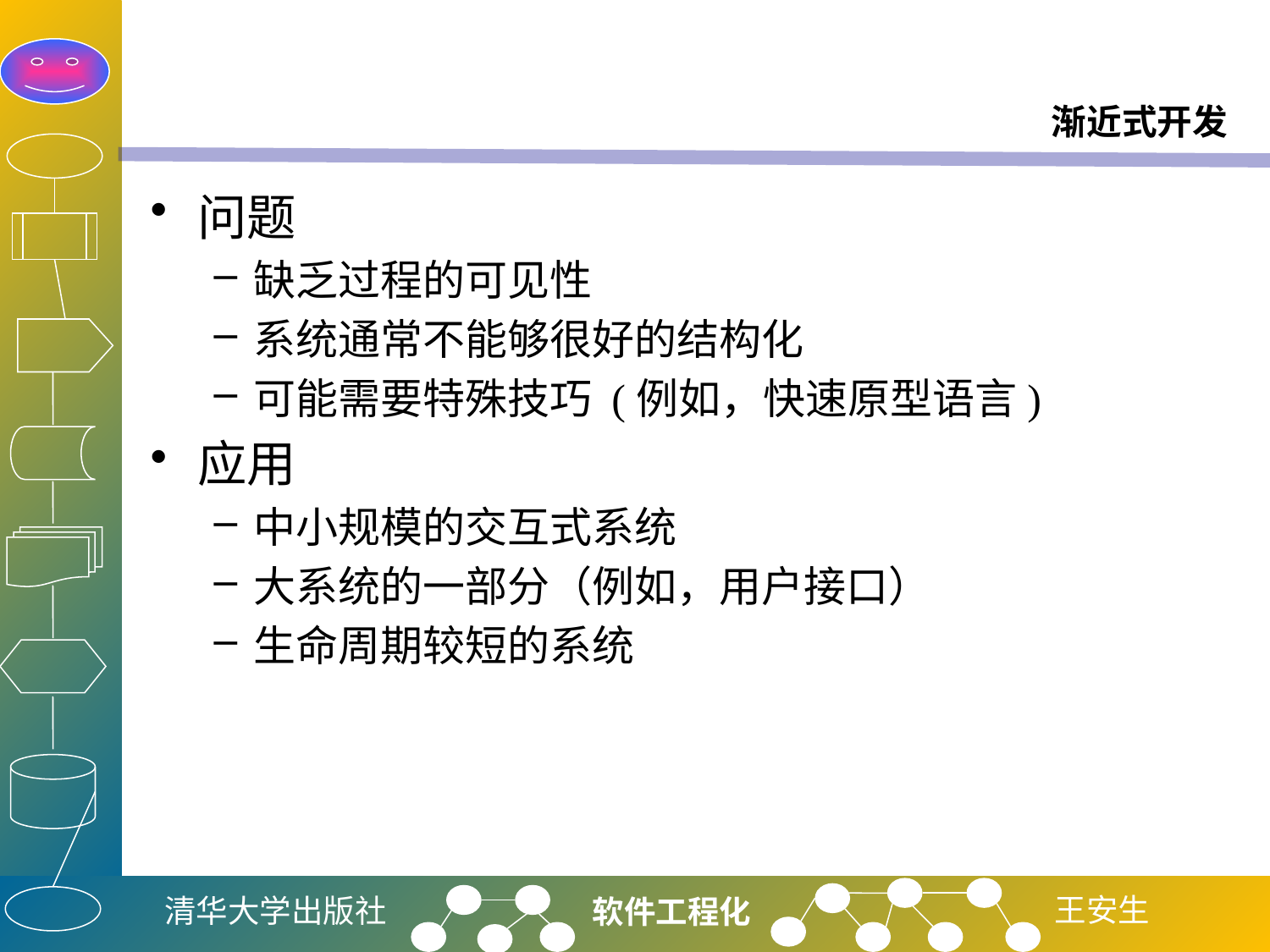

# 渐近式开发
问题
缺乏过程的可见性
系统通常不能够很好的结构化
可能需要特殊技巧 (例如，快速原型语言)
应用
中小规模的交互式系统
大系统的一部分（例如，用户接口）
生命周期较短的系统